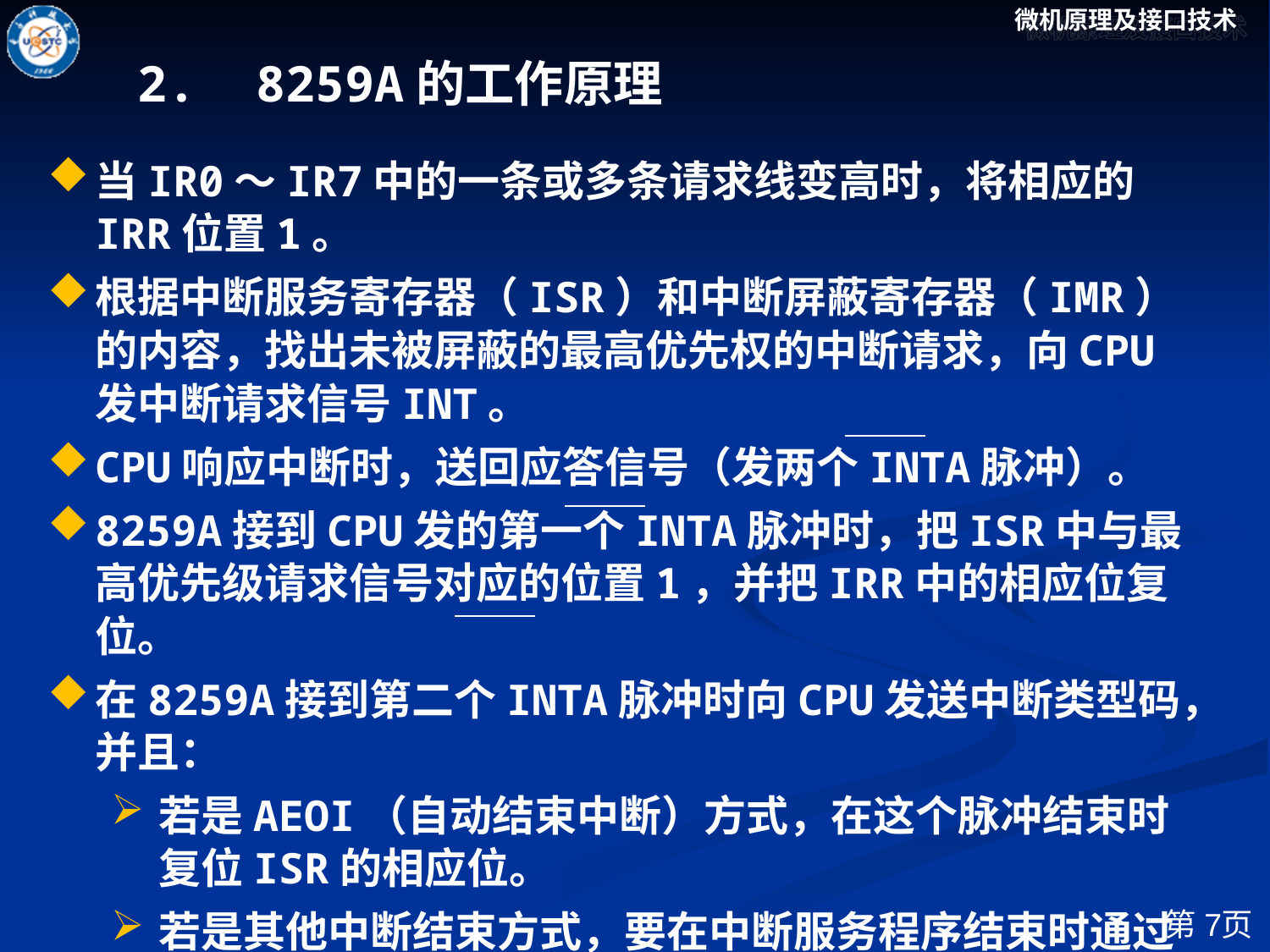

2.  8259A的工作原理
当IR0～IR7中的一条或多条请求线变高时，将相应的IRR位置1。
根据中断服务寄存器（ISR）和中断屏蔽寄存器（IMR）的内容，找出未被屏蔽的最高优先权的中断请求，向CPU发中断请求信号INT。
CPU响应中断时，送回应答信号（发两个INTA脉冲）。
8259A接到CPU发的第一个INTA脉冲时，把ISR中与最高优先级请求信号对应的位置1，并把IRR中的相应位复位。
在8259A接到第二个INTA脉冲时向CPU发送中断类型码，并且：
若是AEOI（自动结束中断）方式，在这个脉冲结束时复位ISR的相应位。
若是其他中断结束方式，要在中断服务程序结束时通过发EOI命令来复位ISR相应位。